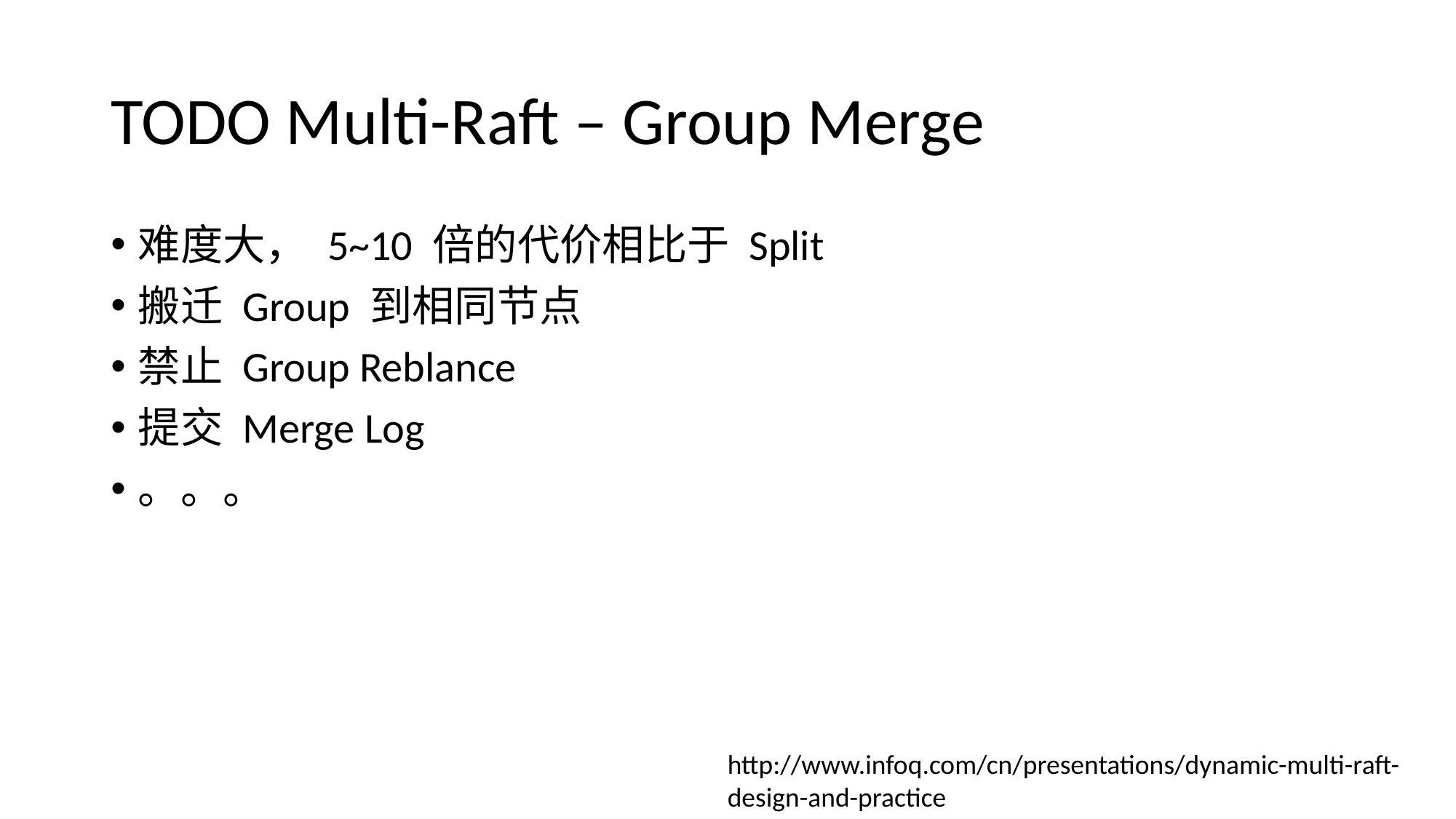

# TODO Multi-Raft – Group Merge
难度大， 5~10 倍的代价相比于 Split
搬迁 Group 到相同节点
禁止 Group Reblance
提交 Merge Log
。。。
http://www.infoq.com/cn/presentations/dynamic-multi-raft-design-and-practice